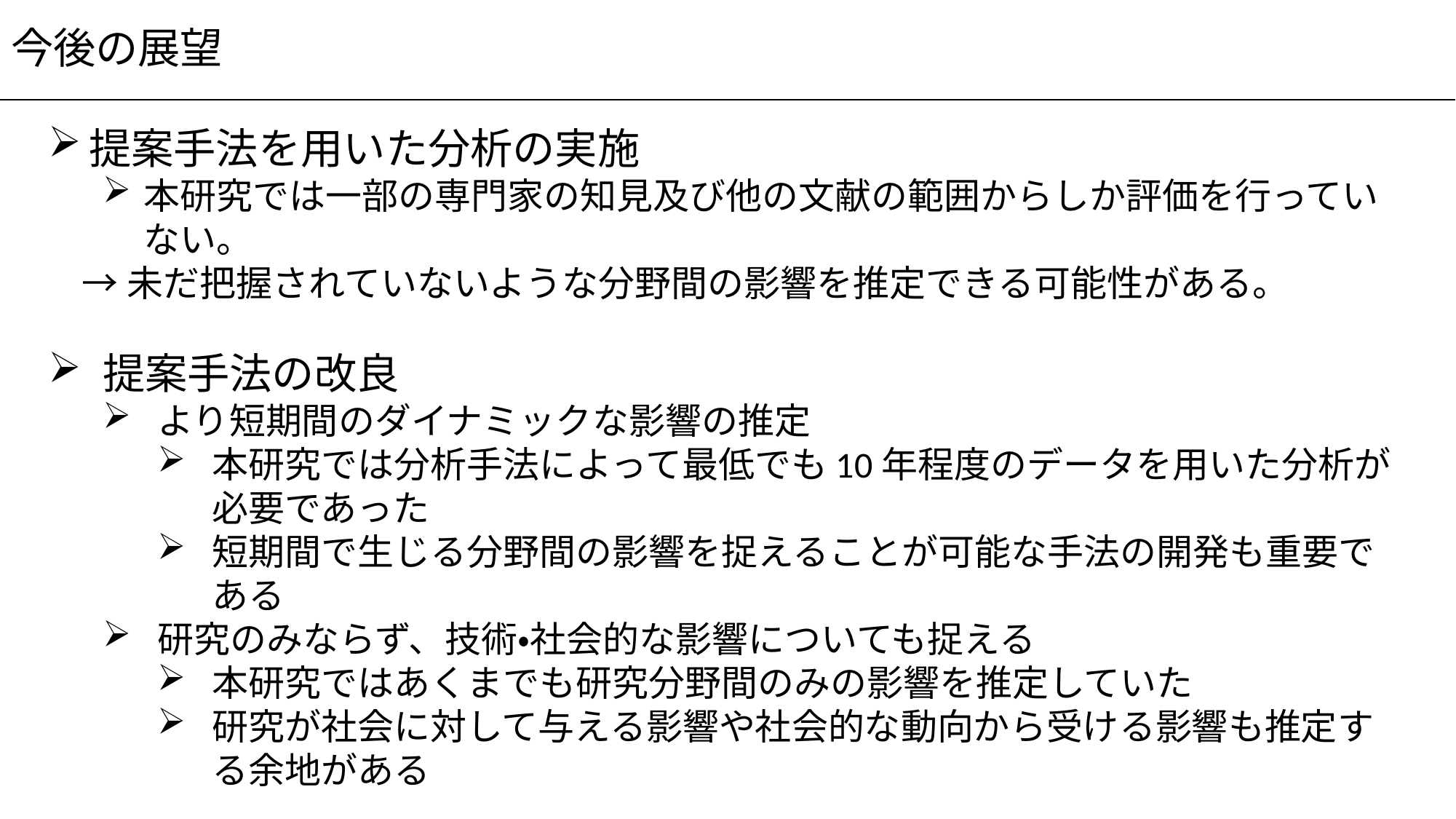

# 今後の展望
提案手法を用いた分析の実施
本研究では一部の専門家の知見及び他の文献の範囲からしか評価を行っていない。
	→未だ把握されていないような分野間の影響を推定できる可能性がある。
提案手法の改良
より短期間のダイナミックな影響の推定
本研究では分析手法によって最低でも10年程度のデータを用いた分析が必要であった
短期間で生じる分野間の影響を捉えることが可能な手法の開発も重要である
研究のみならず、技術・社会的な影響についても捉える
本研究ではあくまでも研究分野間のみの影響を推定していた
研究が社会に対して与える影響や社会的な動向から受ける影響も推定する余地がある